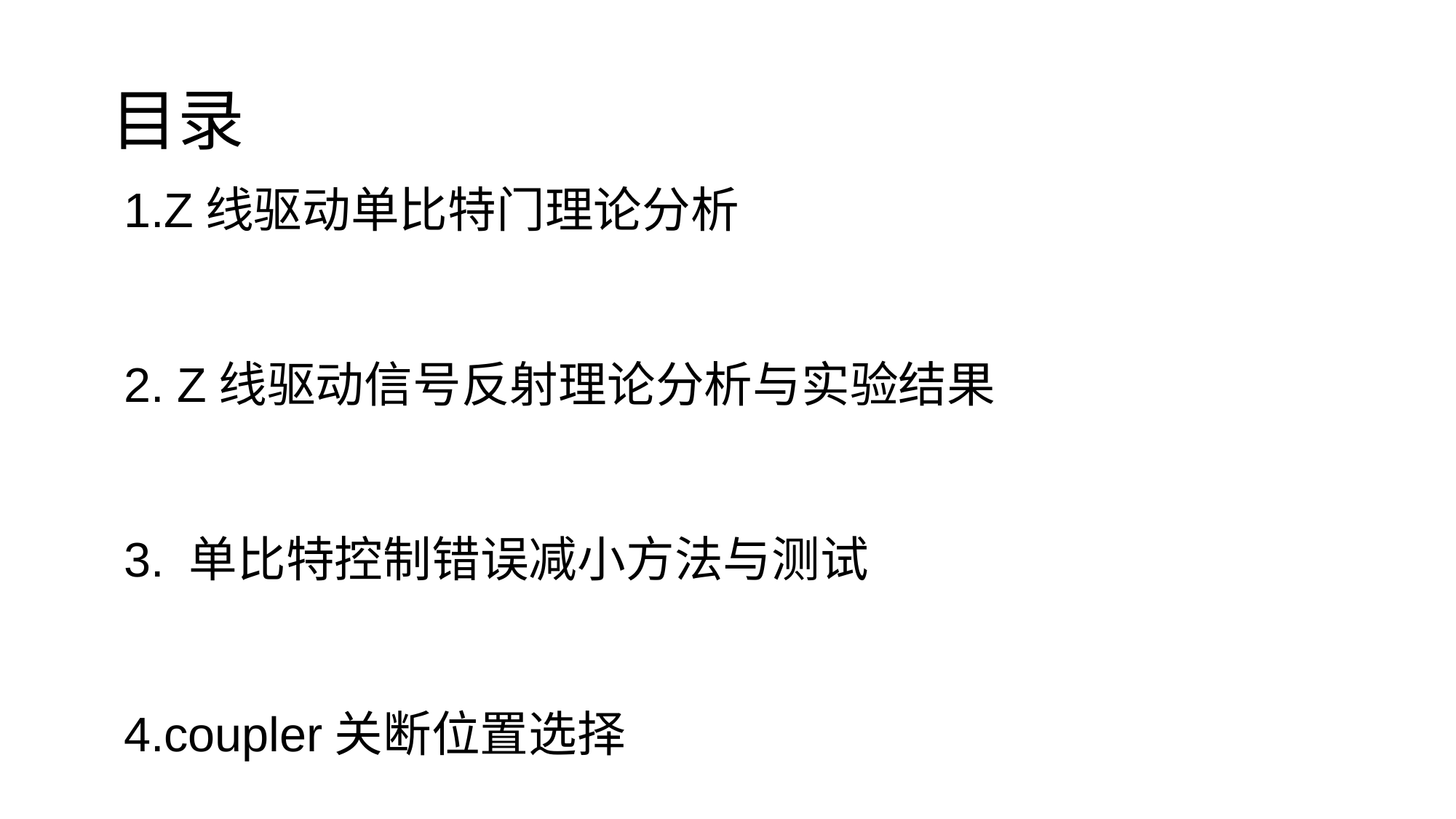

# 目录
1.Z线驱动单比特门理论分析

2. Z线驱动信号反射理论分析与实验结果

3. 单比特控制错误减小方法与测试

4.coupler关断位置选择